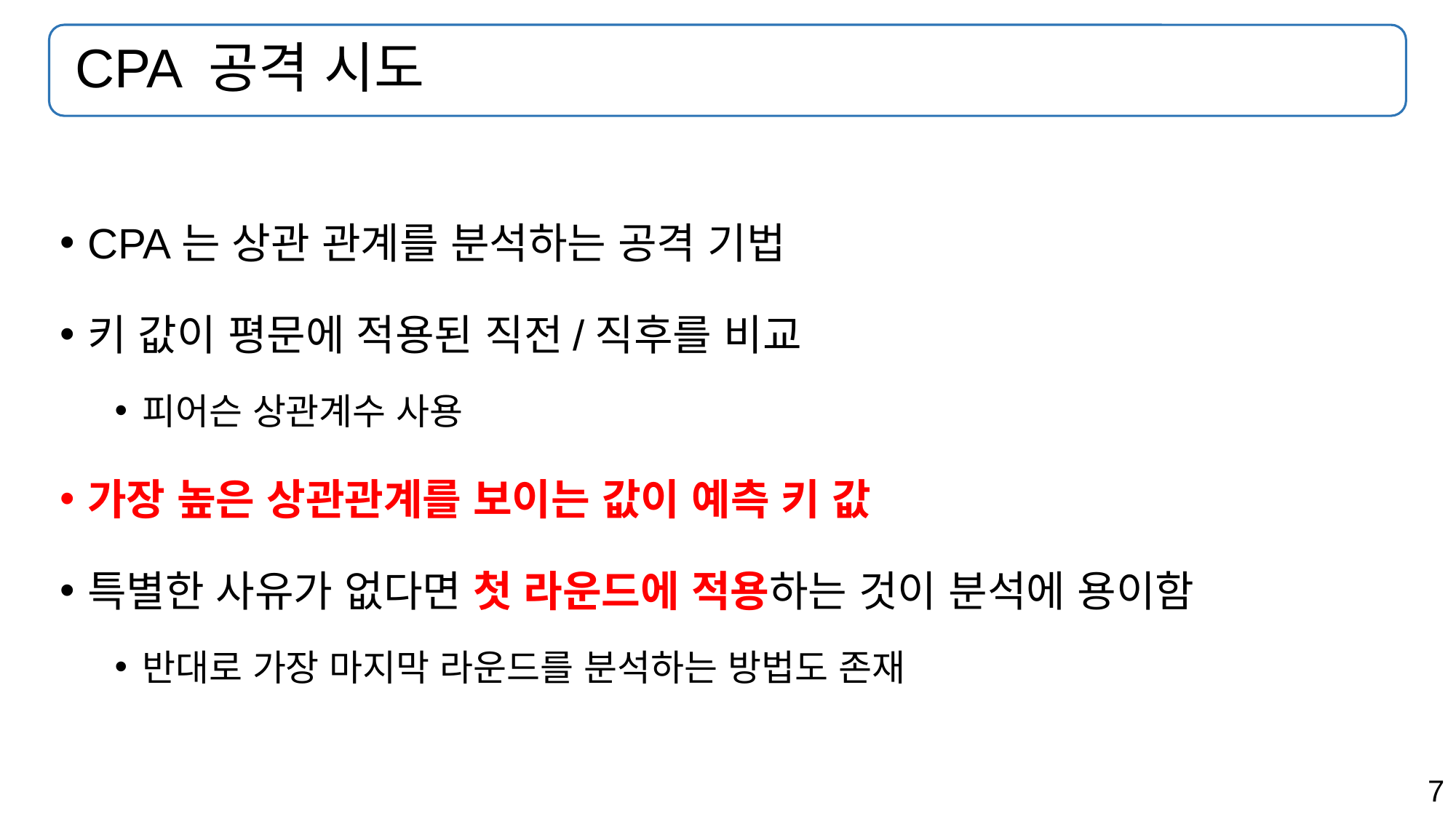

# CPA 공격 시도
CPA는 상관 관계를 분석하는 공격 기법
키 값이 평문에 적용된 직전/직후를 비교
피어슨 상관계수 사용
가장 높은 상관관계를 보이는 값이 예측 키 값
특별한 사유가 없다면 첫 라운드에 적용하는 것이 분석에 용이함
반대로 가장 마지막 라운드를 분석하는 방법도 존재